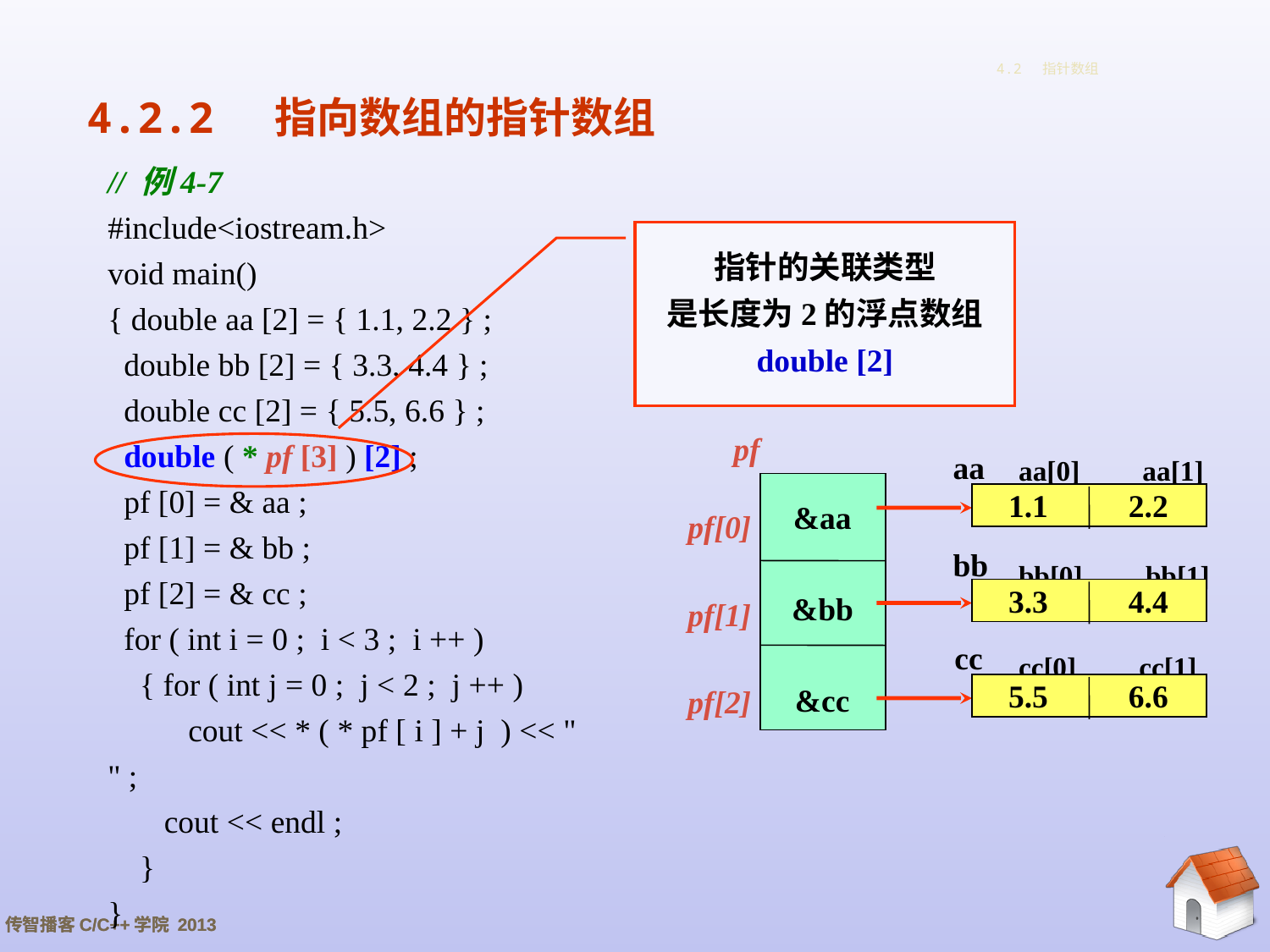

# 4.2  指针数组
4.2.2  指向数组的指针数组
// 例4-7
#include<iostream.h>
void main()
{ double aa [2] = { 1.1, 2.2 } ;
  double bb [2] = { 3.3, 4.4 } ;
  double cc [2] = { 5.5, 6.6 } ;
  double ( * pf [3] ) [2] ;
  pf [0] = & aa ;
  pf [1] = & bb ;
  pf [2] = & cc ;
  for ( int i = 0 ;  i < 3 ;  i ++ )
    { for ( int j = 0 ;  j < 2 ;  j ++ )
          cout << * ( * pf [ i ] + j  ) << "  " ;
       cout << endl ;
    }
}
指针的关联类型
是长度为2的浮点数组
double [2]
pf
&aa
&bb
&cc

aa[0]         aa[1]
bb[0]         bb[1]
cc[0]         cc[1]
aa
bb
cc
pf[0]
pf[1]
pf[2]
   1.1          2.2

   3.3          4.4

   5.5          6.6